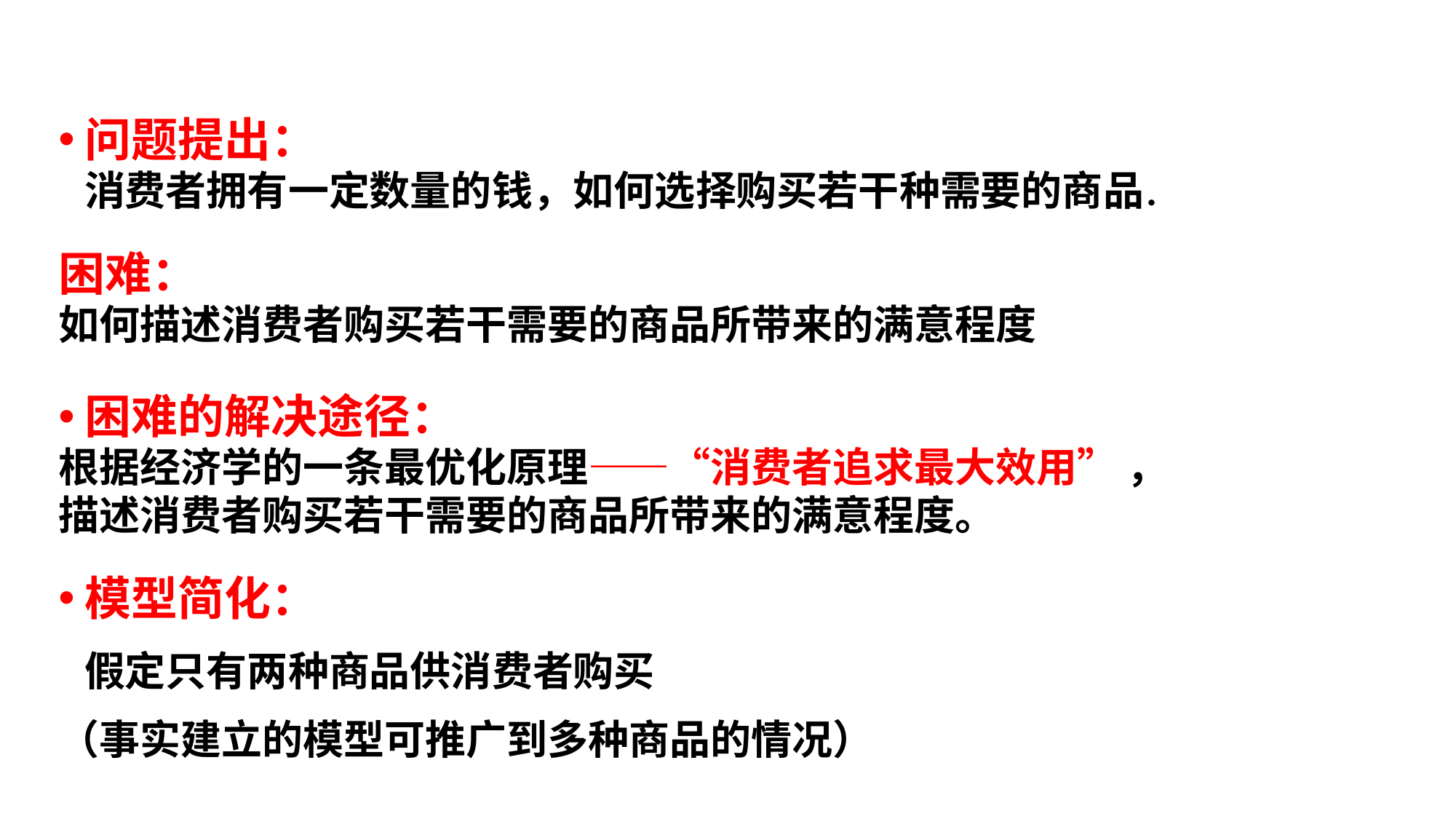

问题提出：
   消费者拥有一定数量的钱，如何选择购买若干种需要的商品.

困难：
如何描述消费者购买若干需要的商品所带来的满意程度

困难的解决途径：
根据经济学的一条最优化原理——“消费者追求最大效用” ，
描述消费者购买若干需要的商品所带来的满意程度。

模型简化：
   假定只有两种商品供消费者购买
（事实建立的模型可推广到多种商品的情况）